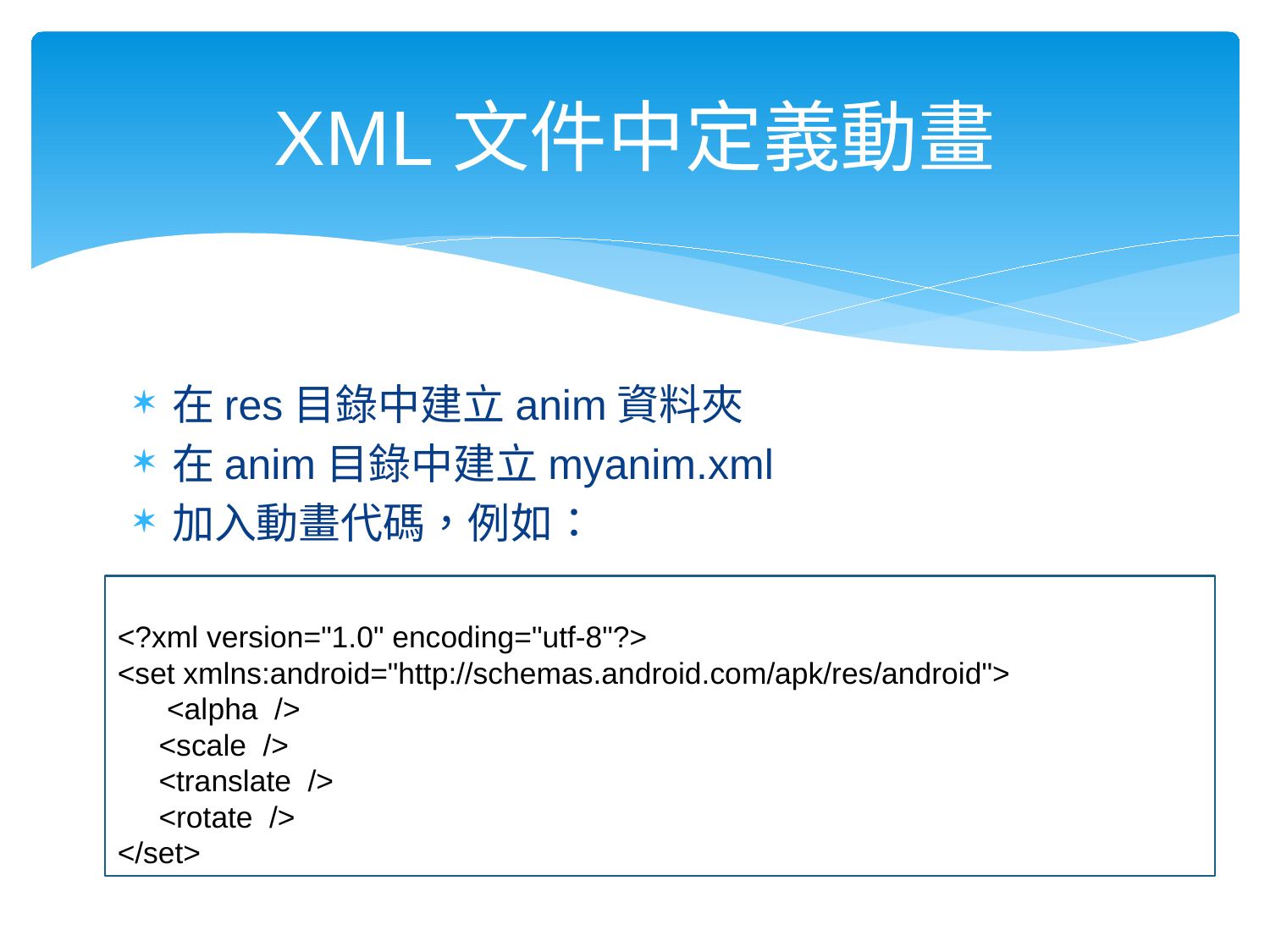

# XML文件中定義動畫
在res目錄中建立anim資料夾
在anim目錄中建立myanim.xml
加入動畫代碼，例如：

<?xml version="1.0" encoding="utf-8"?>
<set xmlns:android="http://schemas.android.com/apk/res/android">
      <alpha  />
     <scale  />
     <translate  />
     <rotate  />
</set>